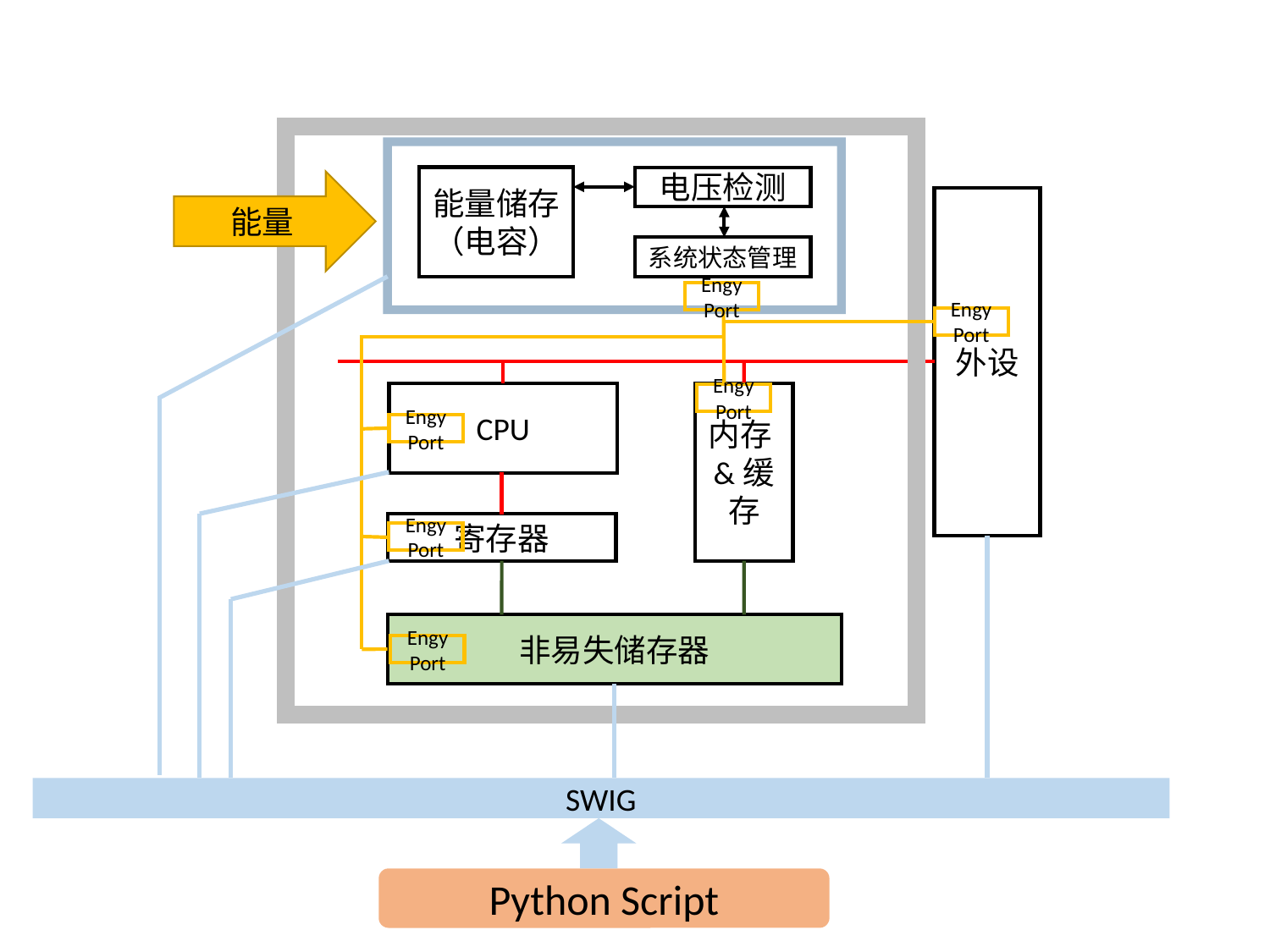

能量储存（电容）
电压检测
系统状态管理
能量
外设
SWIG

Python Script
EngyPort
EngyPort
EngyPort
EngyPort
EngyPort
EngyPort
CPU
内存&缓存
寄存器
非易失储存器